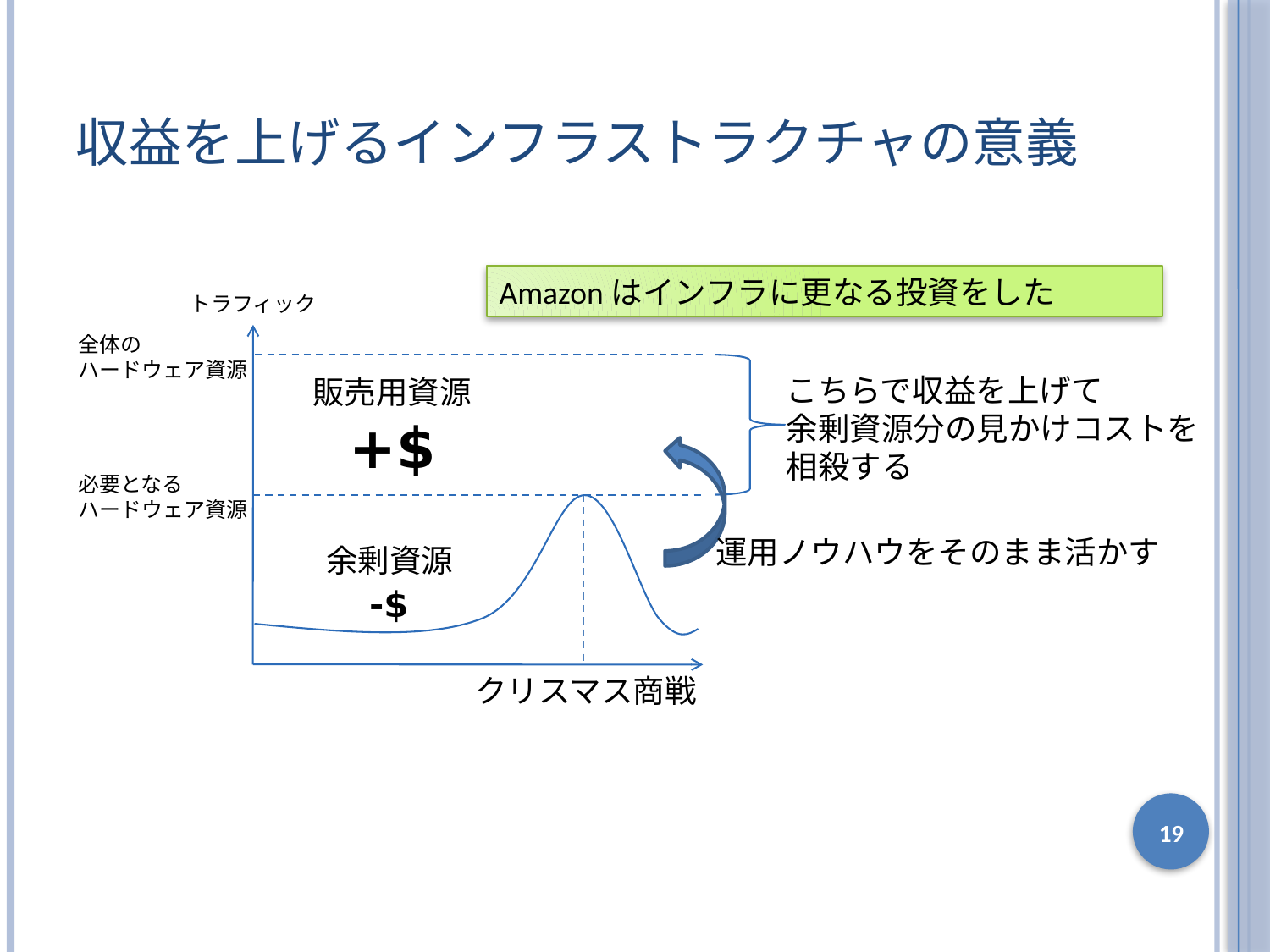

# 収益を上げるインフラストラクチャの意義
Amazonはインフラに更なる投資をした
トラフィック
全体の
ハードウェア資源

こちらで収益を上げて
余剰資源分の見かけコストを
相殺する
販売用資源
+$

必要となる
ハードウェア資源

運用ノウハウをそのまま活かす
余剰資源
-$
クリスマス商戦
19